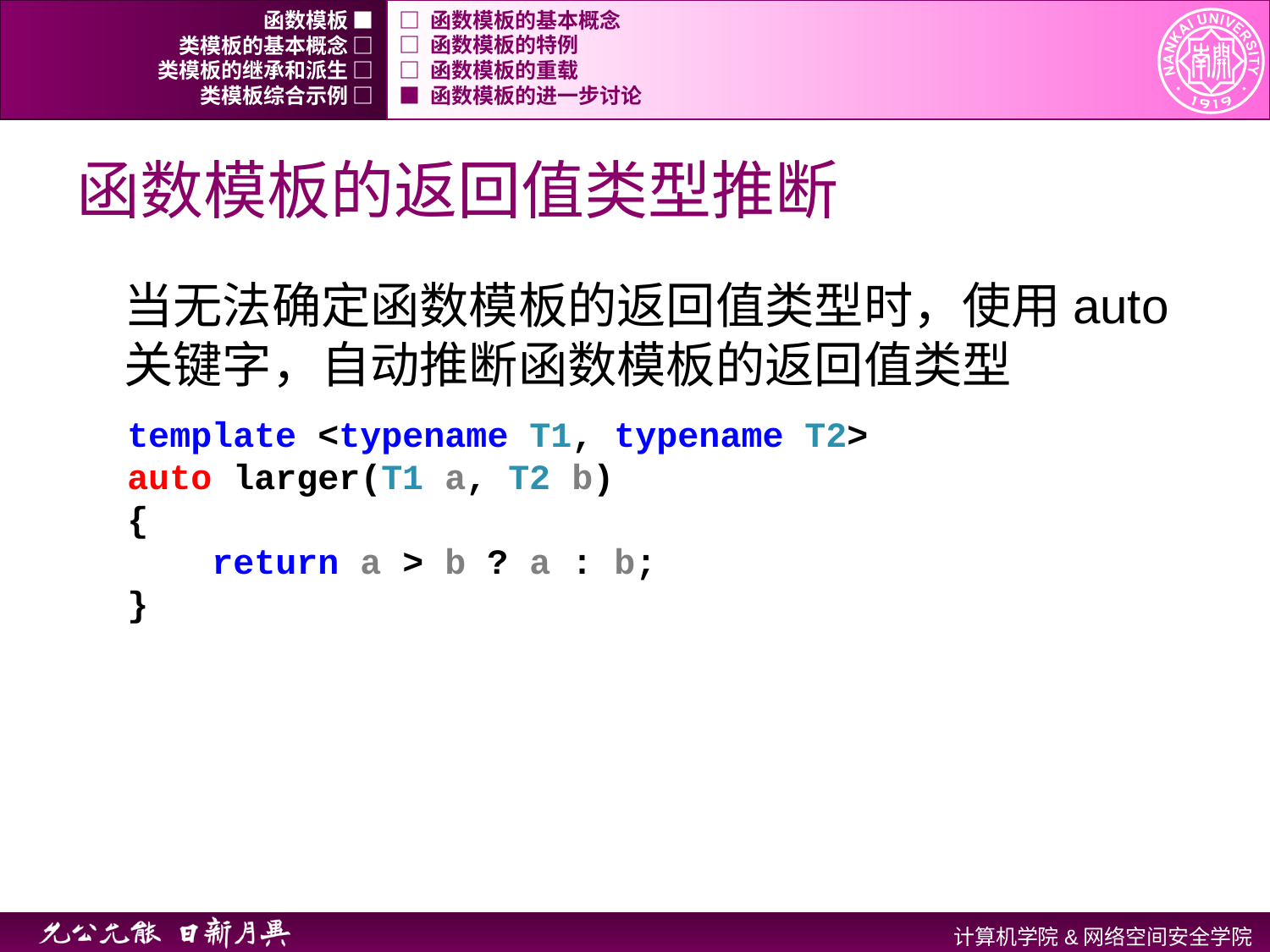

函数模板 ■
□ 函数模板的基本概念
类模板的基本概念 □
□ 函数模板的特例
类模板的继承和派生 □
□ 函数模板的重载
类模板综合示例 □
■ 函数模板的进一步讨论
# 函数模板的返回值类型推断
当无法确定函数模板的返回值类型时，使用auto关键字，自动推断函数模板的返回值类型
template <typename T1, typename T2>
auto larger(T1 a, T2 b)
{
    return a > b ? a : b;
}